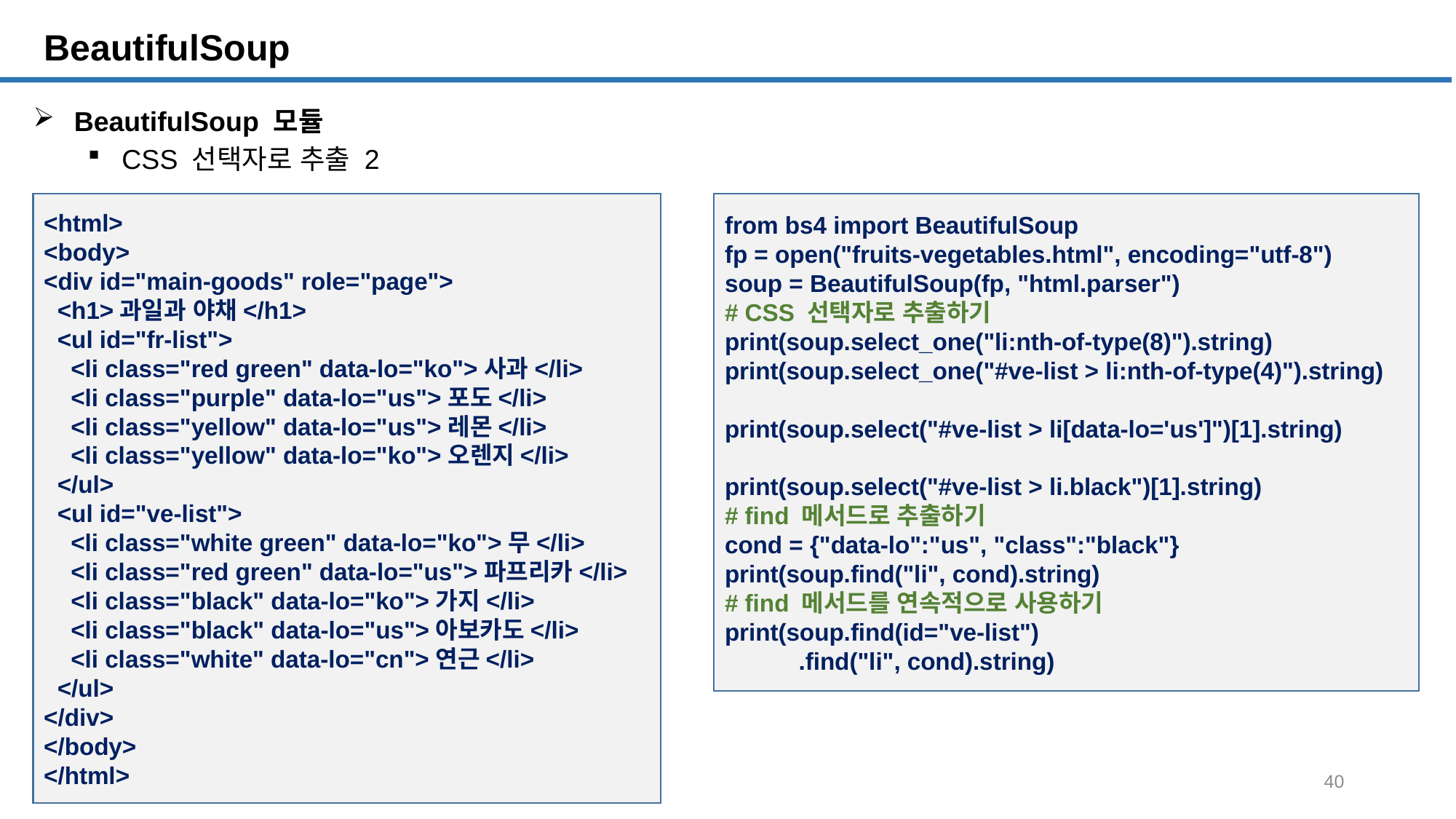

SQL 튜닝 개요
# BeautifulSoup

BeautifulSoup 모듈
CSS 선택자로 추출 2
<html>
<body>
<div id="main-goods" role="page">
  <h1>과일과 야채</h1>
  <ul id="fr-list">
    <li class="red green" data-lo="ko">사과</li>
    <li class="purple" data-lo="us">포도</li>
    <li class="yellow" data-lo="us">레몬</li>
    <li class="yellow" data-lo="ko">오렌지</li>
  </ul>
  <ul id="ve-list">
    <li class="white green" data-lo="ko">무</li>
    <li class="red green" data-lo="us">파프리카</li>
    <li class="black" data-lo="ko">가지</li>
    <li class="black" data-lo="us">아보카도</li>
    <li class="white" data-lo="cn">연근</li>
  </ul>
</div>
</body>
</html>
from bs4 import BeautifulSoup
fp = open("fruits-vegetables.html", encoding="utf-8")
soup = BeautifulSoup(fp, "html.parser")
# CSS 선택자로 추출하기
print(soup.select_one("li:nth-of-type(8)").string)
print(soup.select_one("#ve-list > li:nth-of-type(4)").string)

print(soup.select("#ve-list > li[data-lo='us']")[1].string)

print(soup.select("#ve-list > li.black")[1].string)
# find 메서드로 추출하기
cond = {"data-lo":"us", "class":"black"}
print(soup.find("li", cond).string)
# find 메서드를 연속적으로 사용하기
print(soup.find(id="ve-list")
           .find("li", cond).string)
40